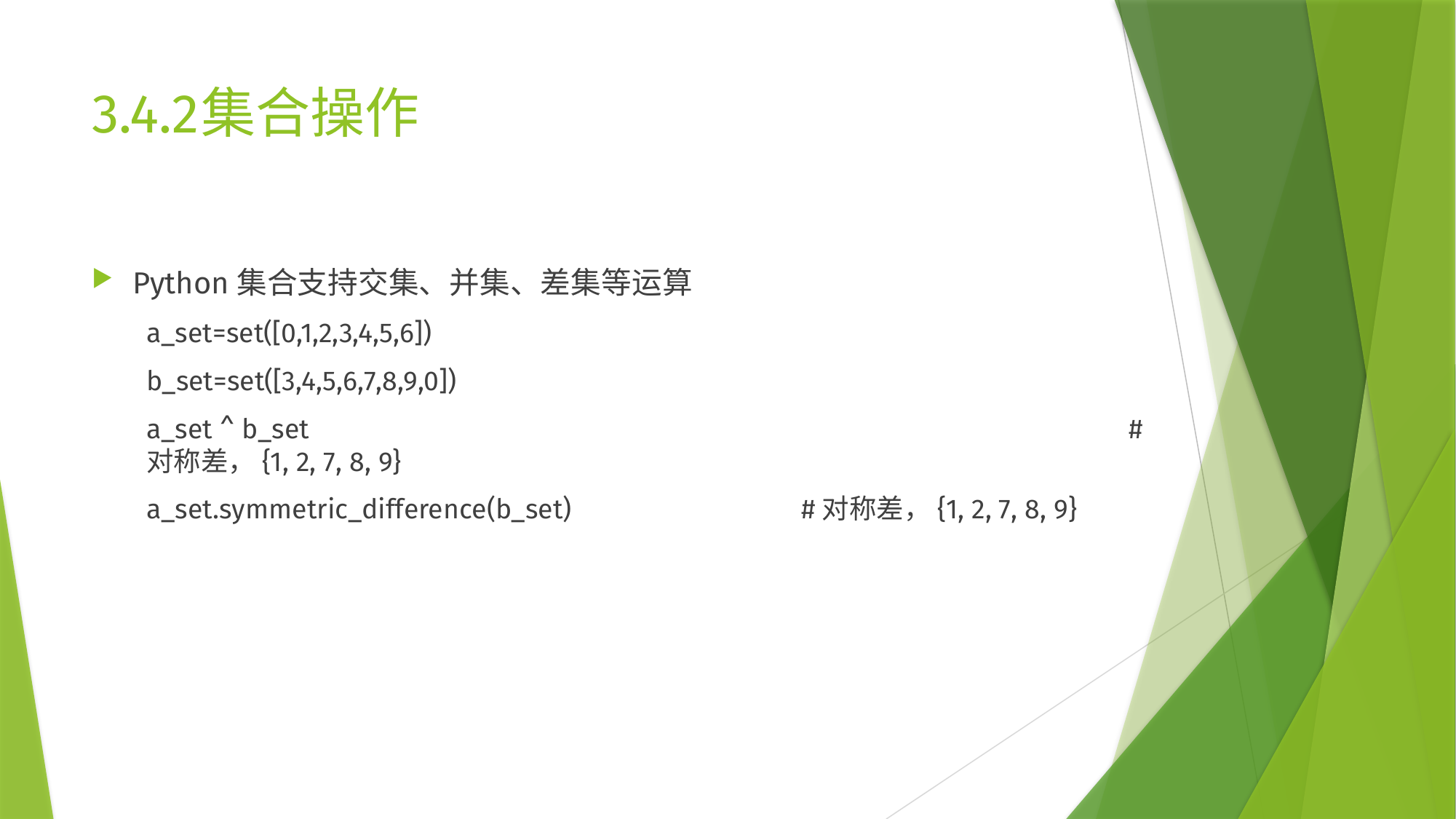

# 3.4.2	集合操作
Python集合支持交集、并集、差集等运算
a_set=set([0,1,2,3,4,5,6])
b_set=set([3,4,5,6,7,8,9,0])
a_set ^ b_set								#对称差，{1, 2, 7, 8, 9}
a_set.symmetric_difference(b_set)			#对称差，{1, 2, 7, 8, 9}